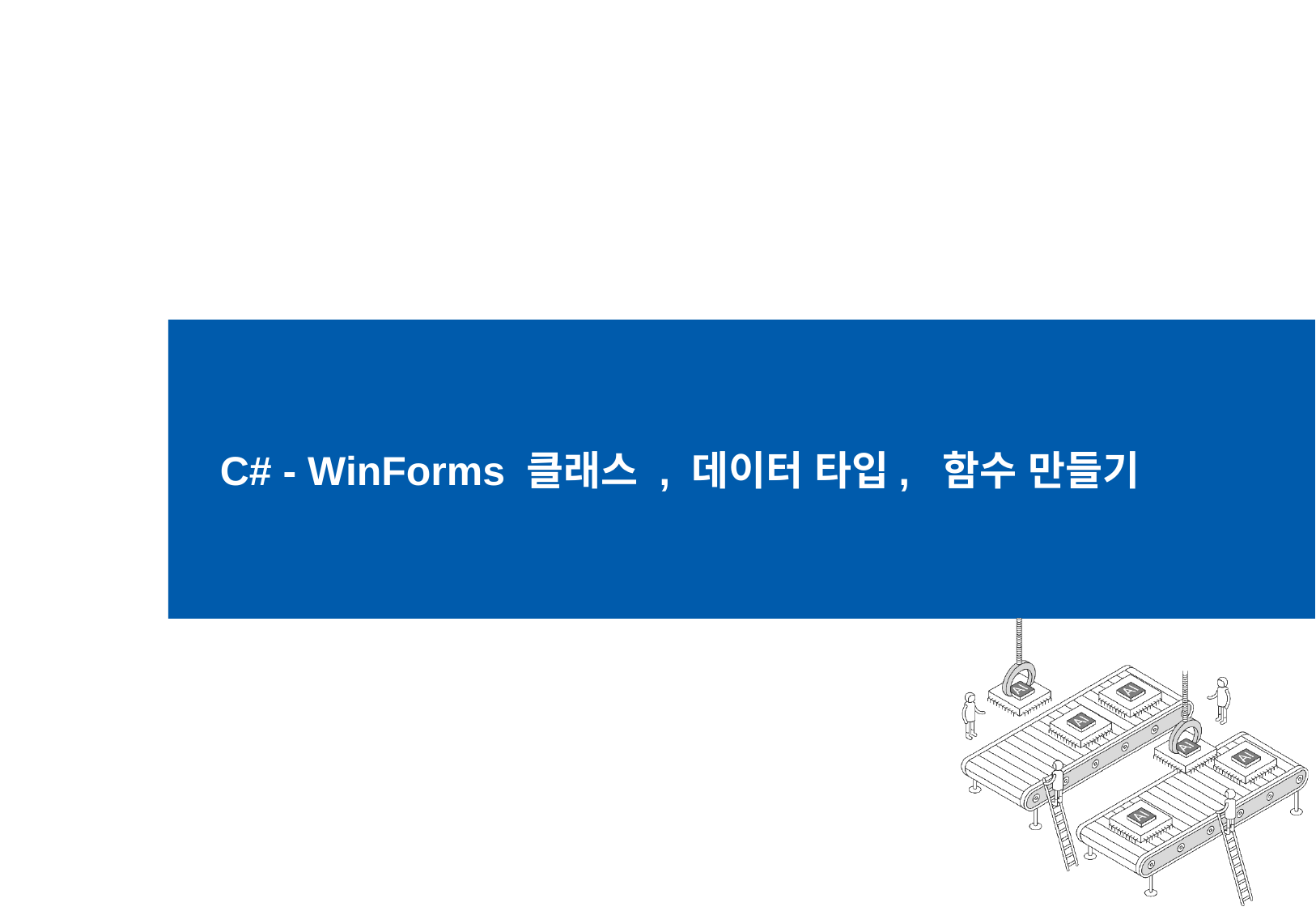

C# - WinForms 클래스 , 데이터 타입,  함수 만들기